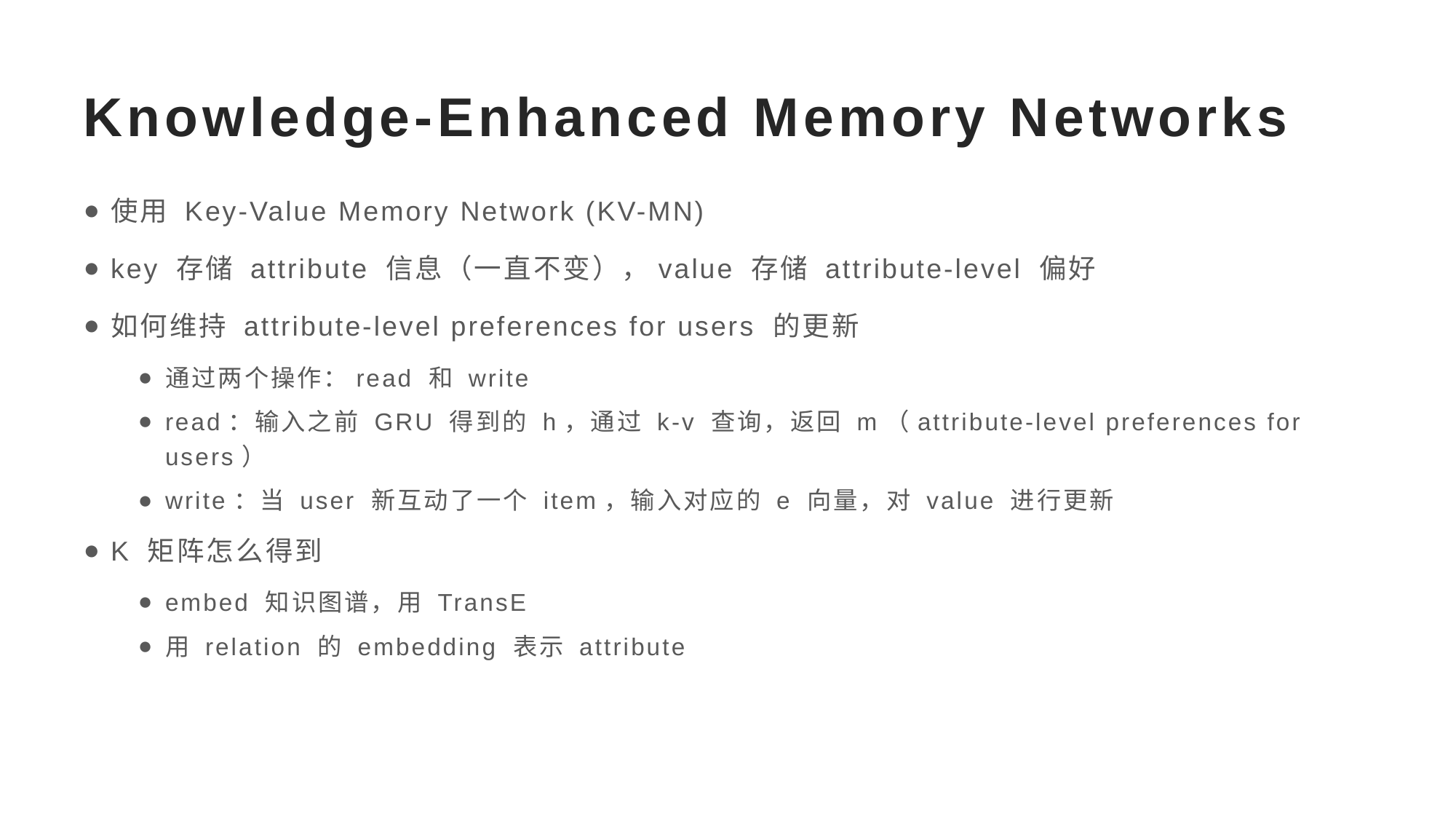

# Knowledge-Enhanced Memory Networks
使用 Key-Value Memory Network (KV-MN)
key 存储 attribute 信息（一直不变），value 存储 attribute-level 偏好
如何维持 attribute-level preferences for users 的更新
通过两个操作：read 和 write
read：输入之前 GRU 得到的 h，通过 k-v 查询，返回 m（attribute-level preferences for users）
write：当 user 新互动了一个 item，输入对应的 e 向量，对 value 进行更新
K 矩阵怎么得到
embed 知识图谱，用 TransE
用 relation 的 embedding 表示 attribute